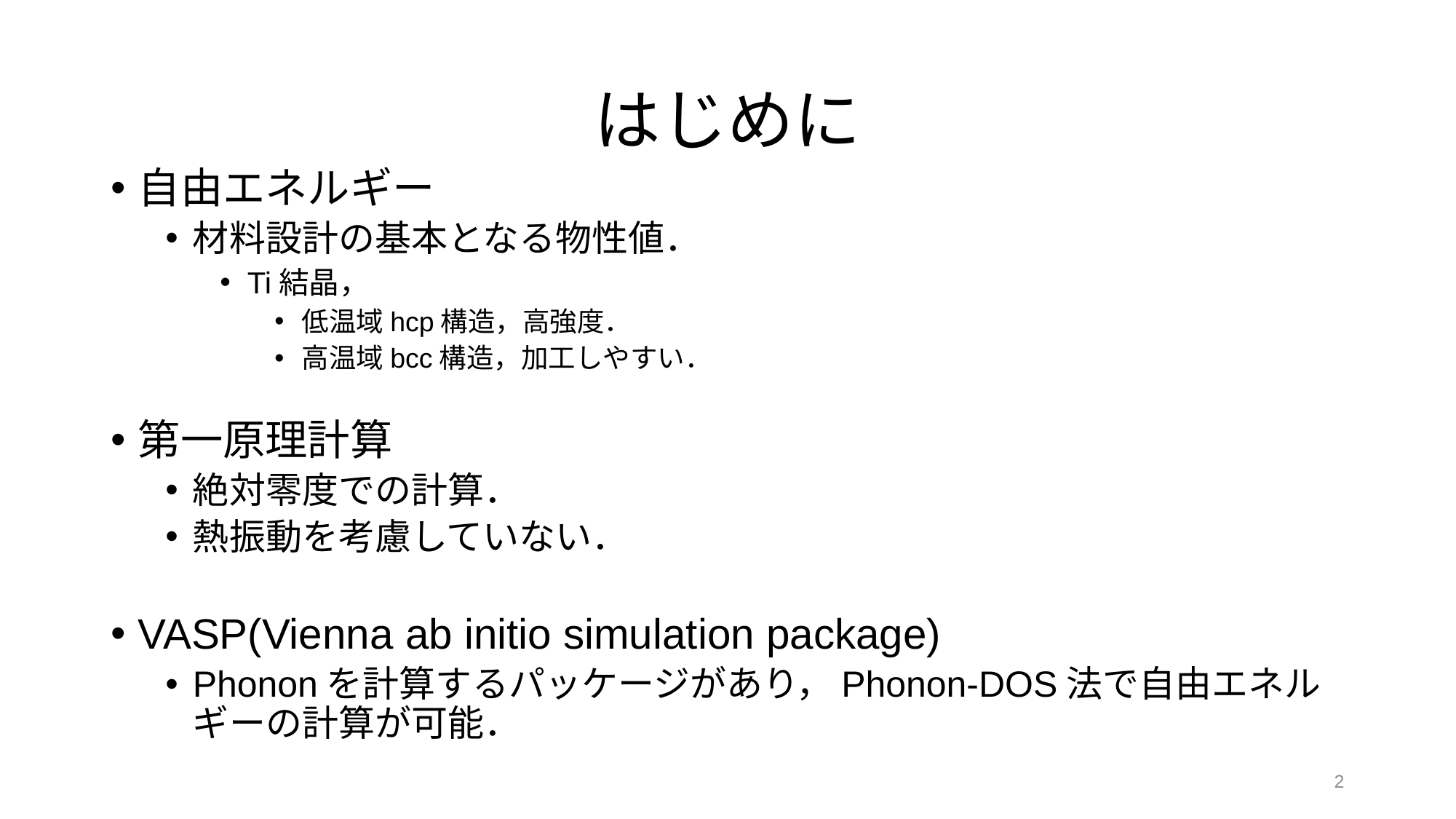

# はじめに
自由エネルギー
材料設計の基本となる物性値．
Ti結晶，
低温域hcp構造，高強度．
高温域bcc構造，加工しやすい．
第一原理計算
絶対零度での計算．
熱振動を考慮していない．
VASP(Vienna ab initio simulation package)
Phononを計算するパッケージがあり，Phonon-DOS法で自由エネルギーの計算が可能．
2